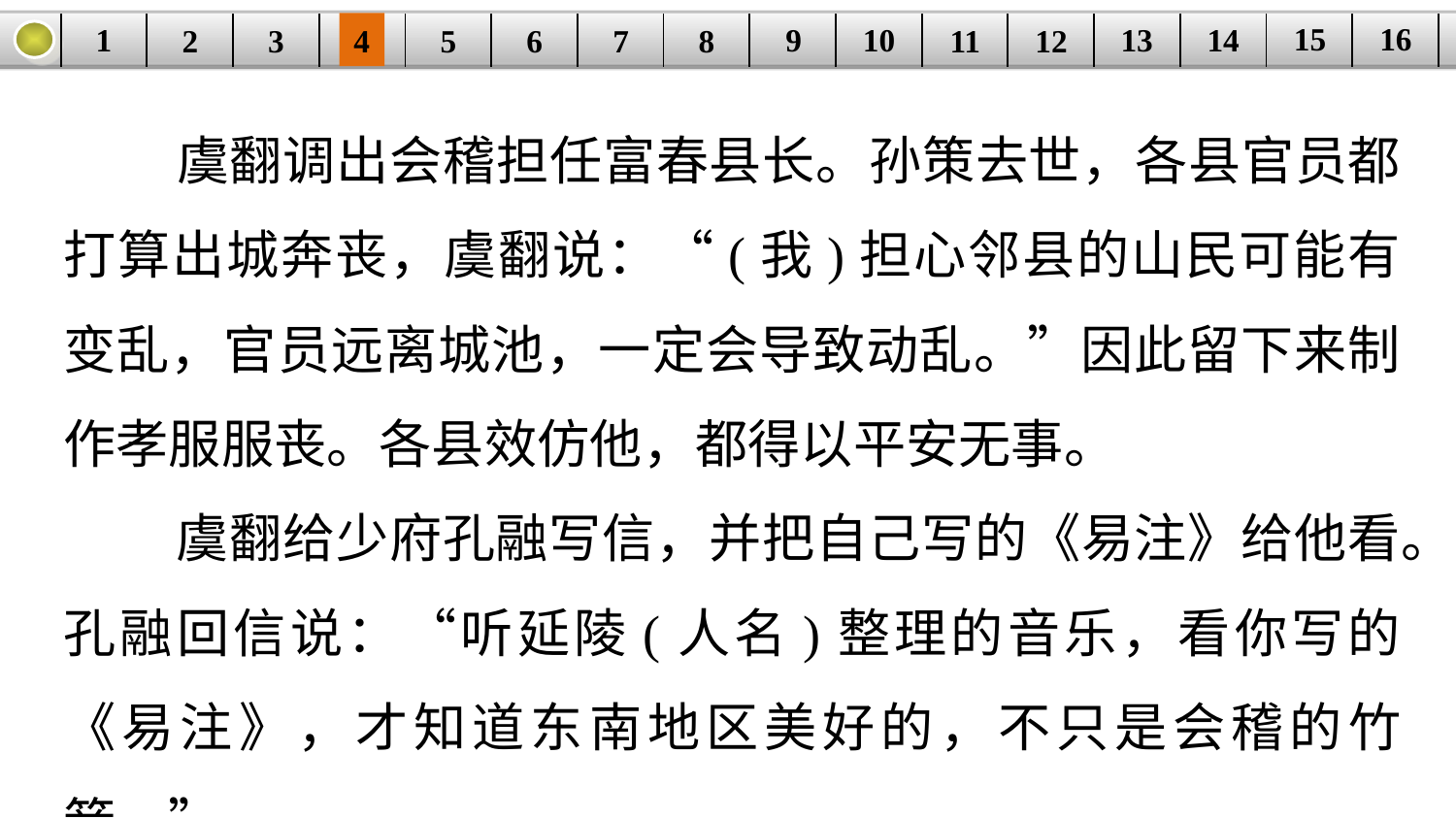

16

15
14
9
10
1
13
3
4
5
6
8
11
2
12
|  |  |  |  |  |  |  |  |  |  |  |  |  |  |  |  |
| --- | --- | --- | --- | --- | --- | --- | --- | --- | --- | --- | --- | --- | --- | --- | --- |
7

        虞翻调出会稽担任富春县长。孙策去世，各县官员都打算出城奔丧，虞翻说：“(我)担心邻县的山民可能有变乱，官员远离城池，一定会导致动乱。”因此留下来制作孝服服丧。各县效仿他，都得以平安无事。
        虞翻给少府孔融写信，并把自己写的《易注》给他看。孔融回信说：“听延陵(人名)整理的音乐，看你写的《易注》，才知道东南地区美好的，不只是会稽的竹箭。”